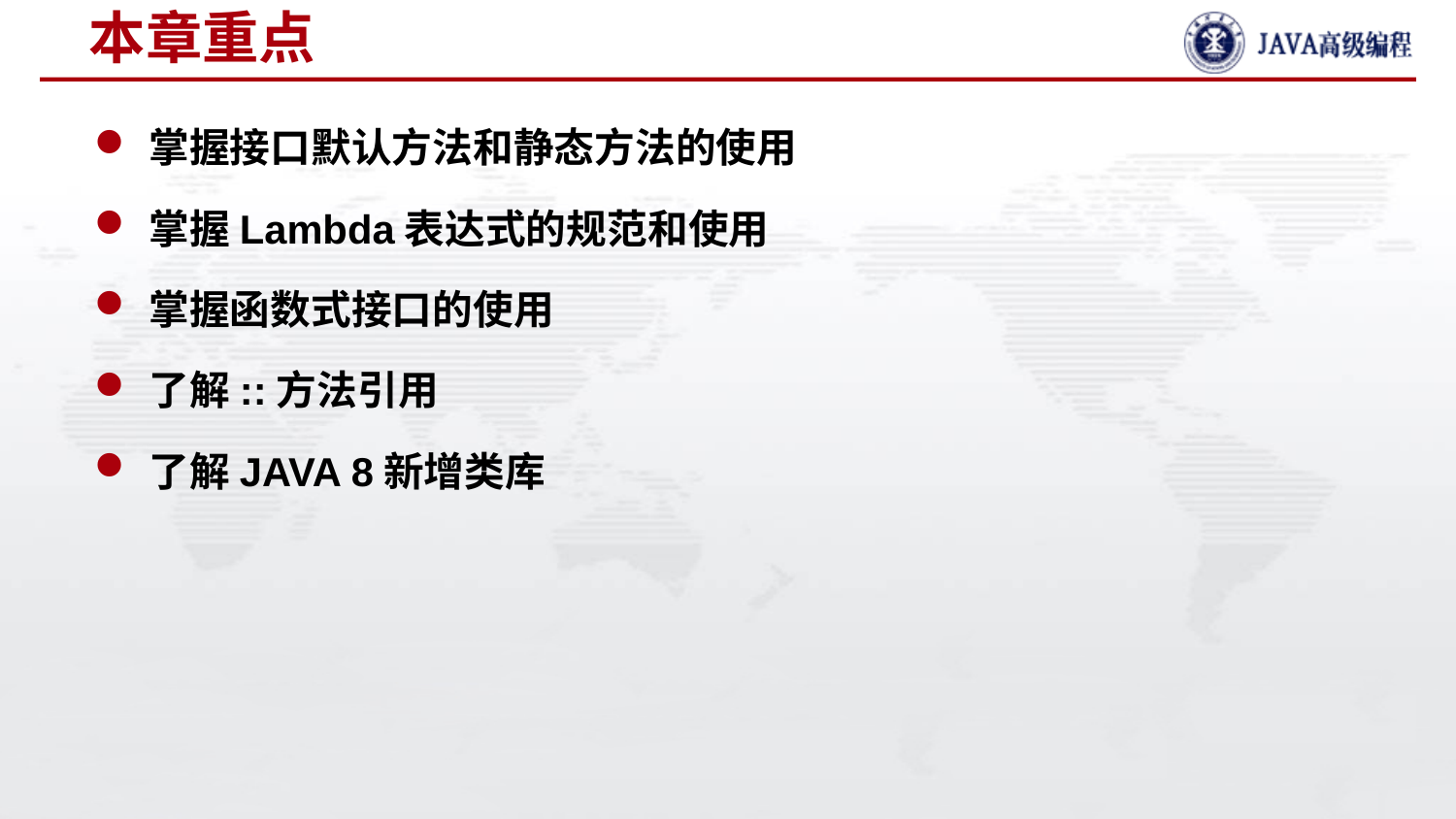

# 本章重点
掌握接口默认方法和静态方法的使用
掌握Lambda表达式的规范和使用
掌握函数式接口的使用
了解::方法引用
了解JAVA 8新增类库